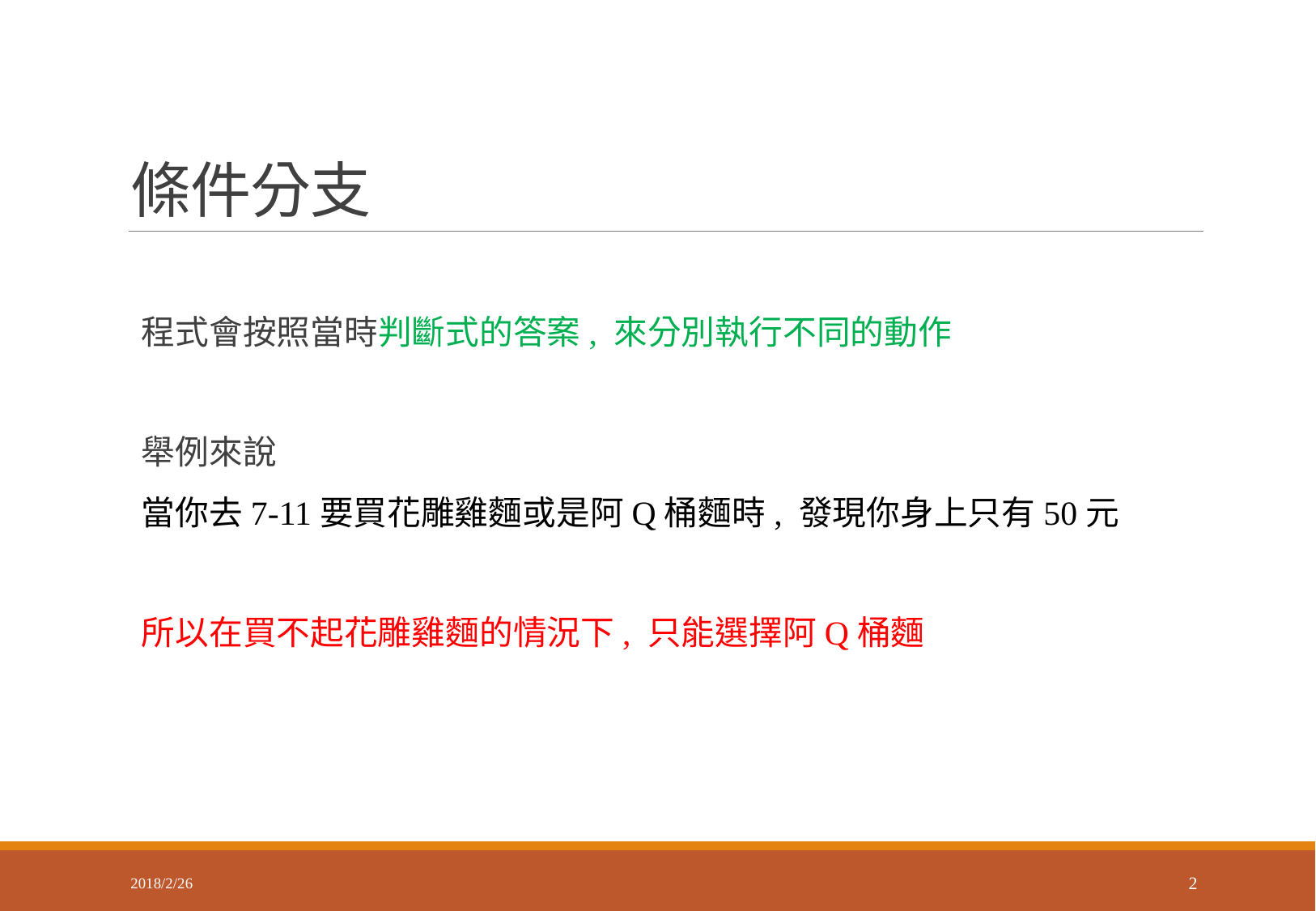

# 條件分支

  程式會按照當時判斷式的答案, 來分別執行不同的動作

  舉例來說
  當你去7-11要買花雕雞麵或是阿Q桶麵時, 發現你身上只有50元

  所以在買不起花雕雞麵的情況下, 只能選擇阿Q桶麵

2018/2/26
2